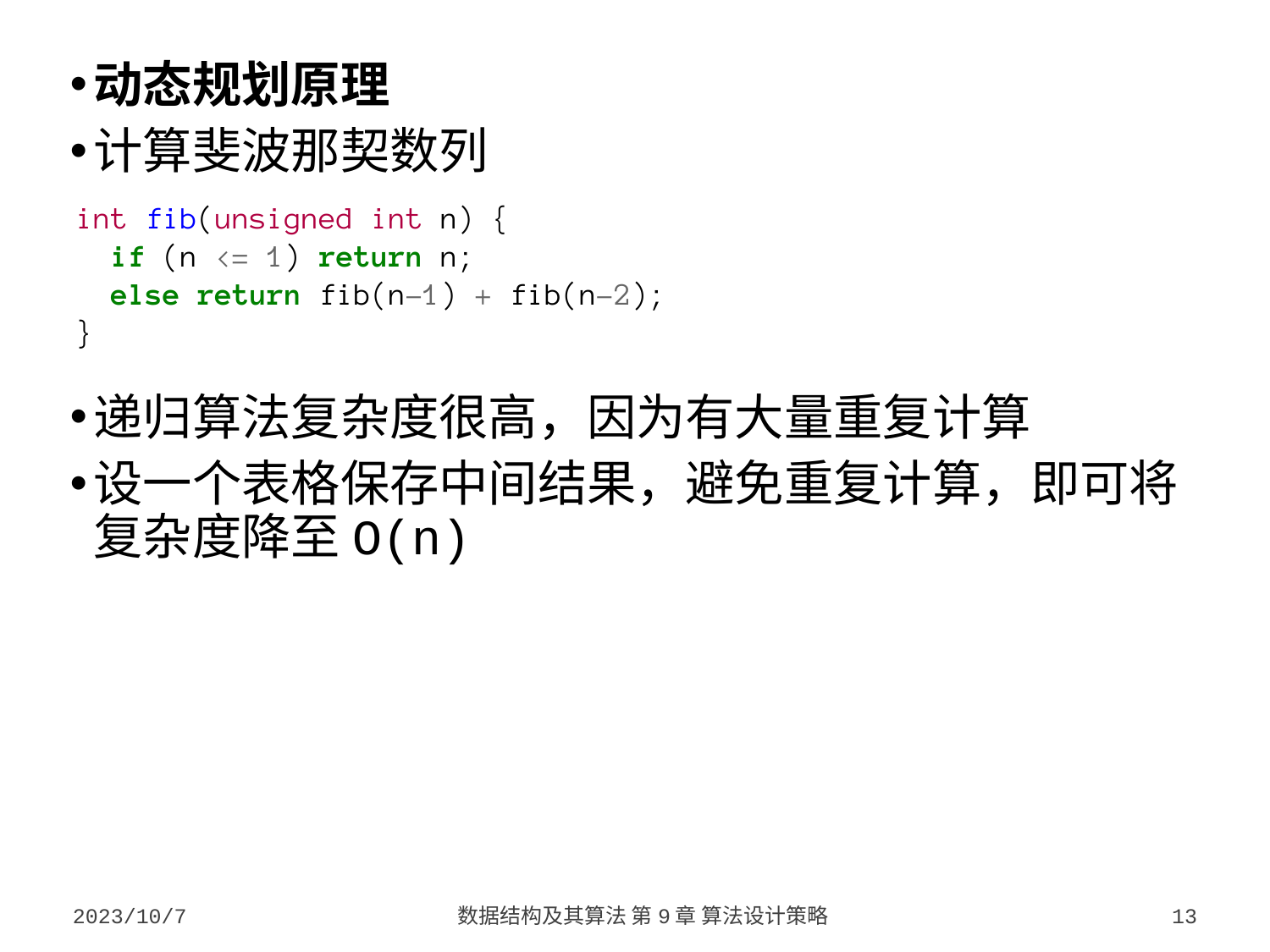

动态规划原理
计算斐波那契数列

递归算法复杂度很高，因为有大量重复计算
设一个表格保存中间结果，避免重复计算，即可将复杂度降至O(n)
int fib(unsigned int n) {
  if (n <= 1) return n;
  else return fib(n-1) + fib(n-2);
}
2023/10/7
数据结构及其算法 第9章 算法设计策略
13